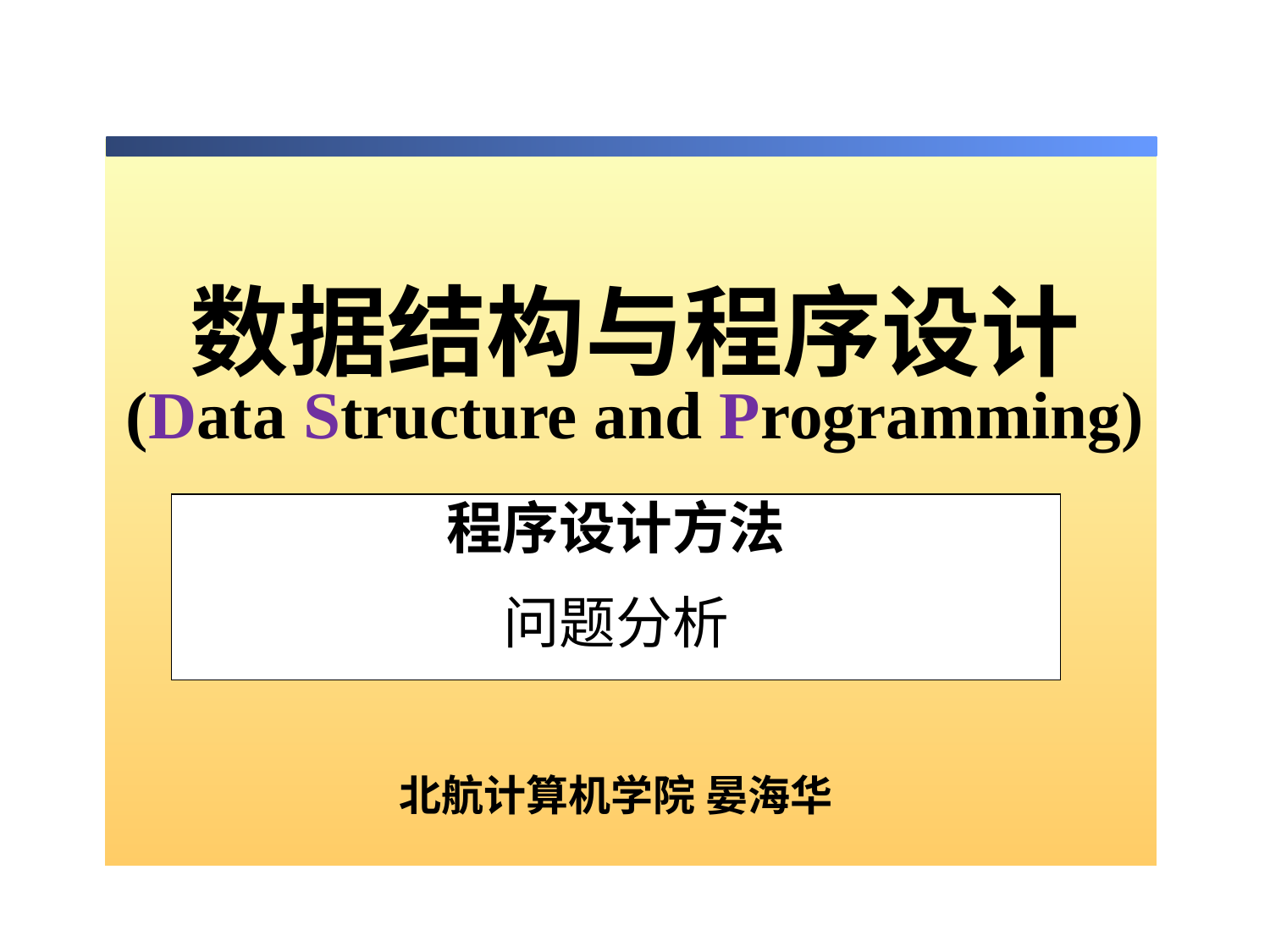

# 数据结构与程序设计 (Data Structure and Programming)
程序设计方法
问题分析
北航计算机学院 晏海华